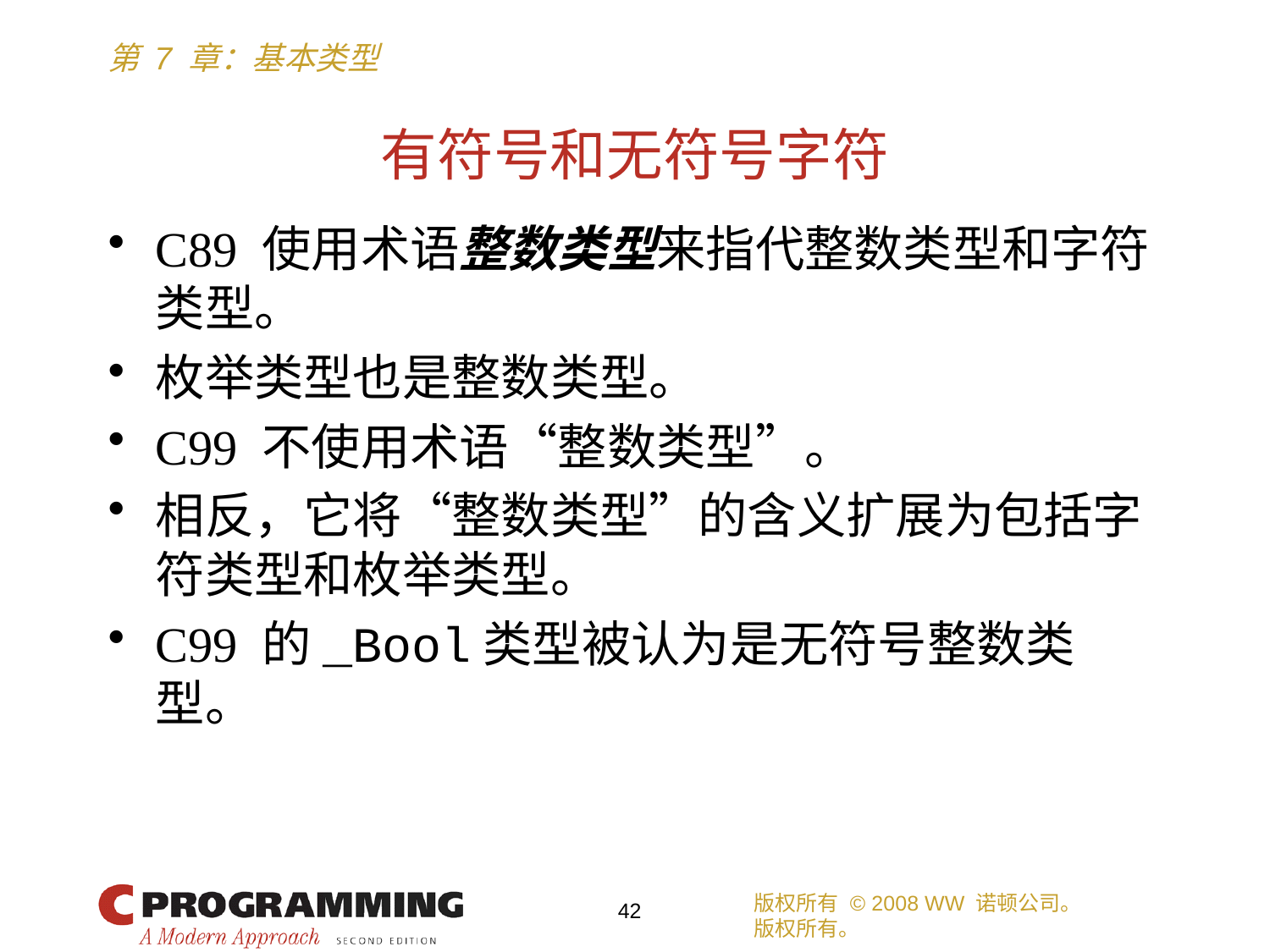

# 有符号和无符号字符
C89 使用术语整数类型来指代整数类型和字符类型。
枚举类型也是整数类型。
C99 不使用术语“整数类型”。
相反，它将“整数类型”的含义扩展为包括字符类型和枚举类型。
C99 的_Bool类型被认为是无符号整数类型。
版权所有 © 2008 WW 诺顿公司。
版权所有。
42